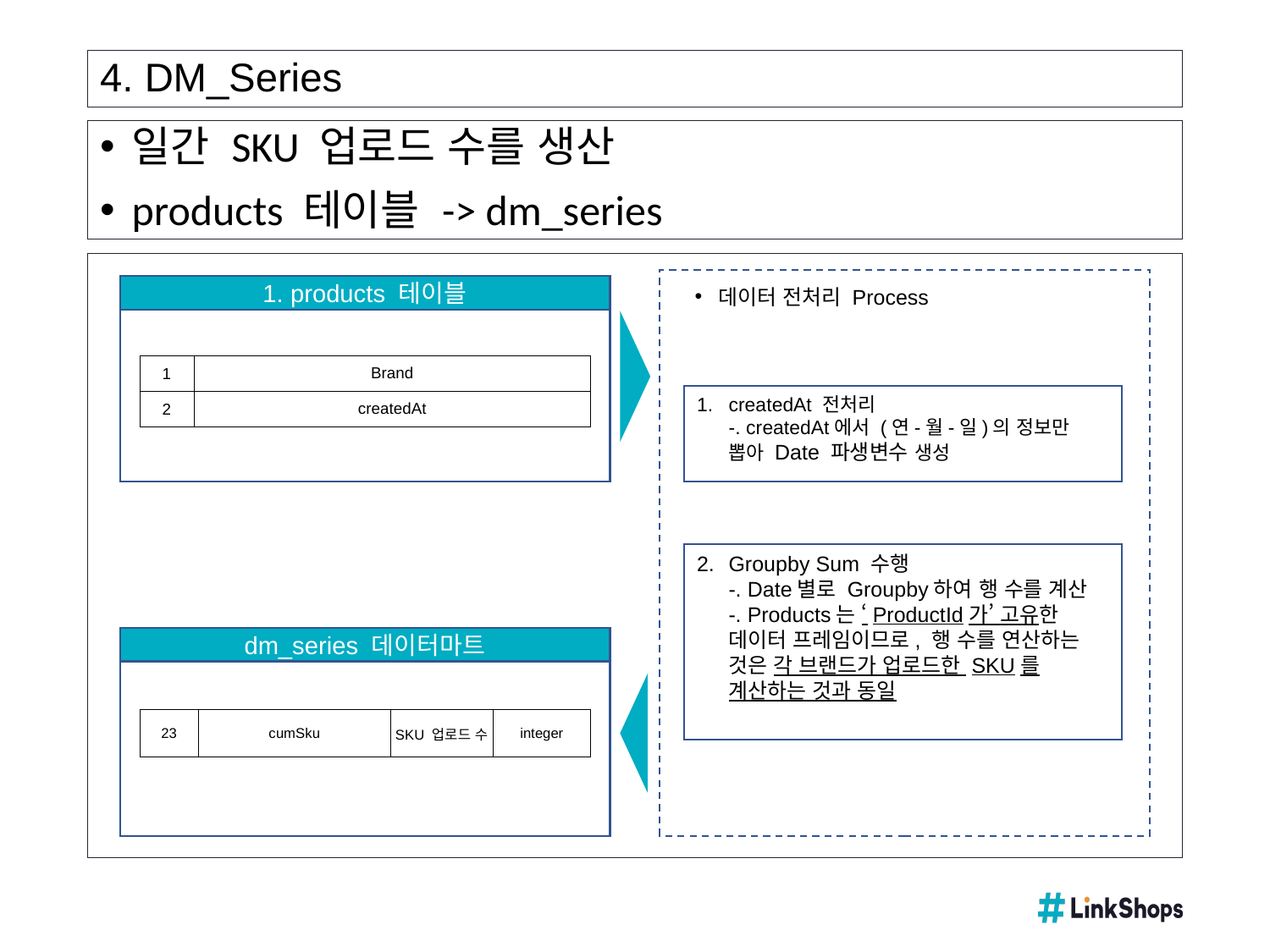

# 4. DM_Series
일간 SKU 업로드 수를 생산
products 테이블 -> dm_series

1. products 테이블
데이터 전처리 Process

| 1 | Brand |
| --- | --- |
| 2 | createdAt |

createdAt 전처리
-. createdAt에서 (연-월-일)의 정보만 뽑아 Date 파생변수 생성
Groupby Sum 수행
-. Date별로 Groupby하여 행 수를 계산
-. Products는 ‘ProductId가’ 고유한 데이터 프레임이므로, 행 수를 연산하는 것은 각 브랜드가 업로드한 SKU를 계산하는 것과 동일
dm_series 데이터마트

| 23 | cumSku | SKU 업로드 수 | integer |
| --- | --- | --- | --- |